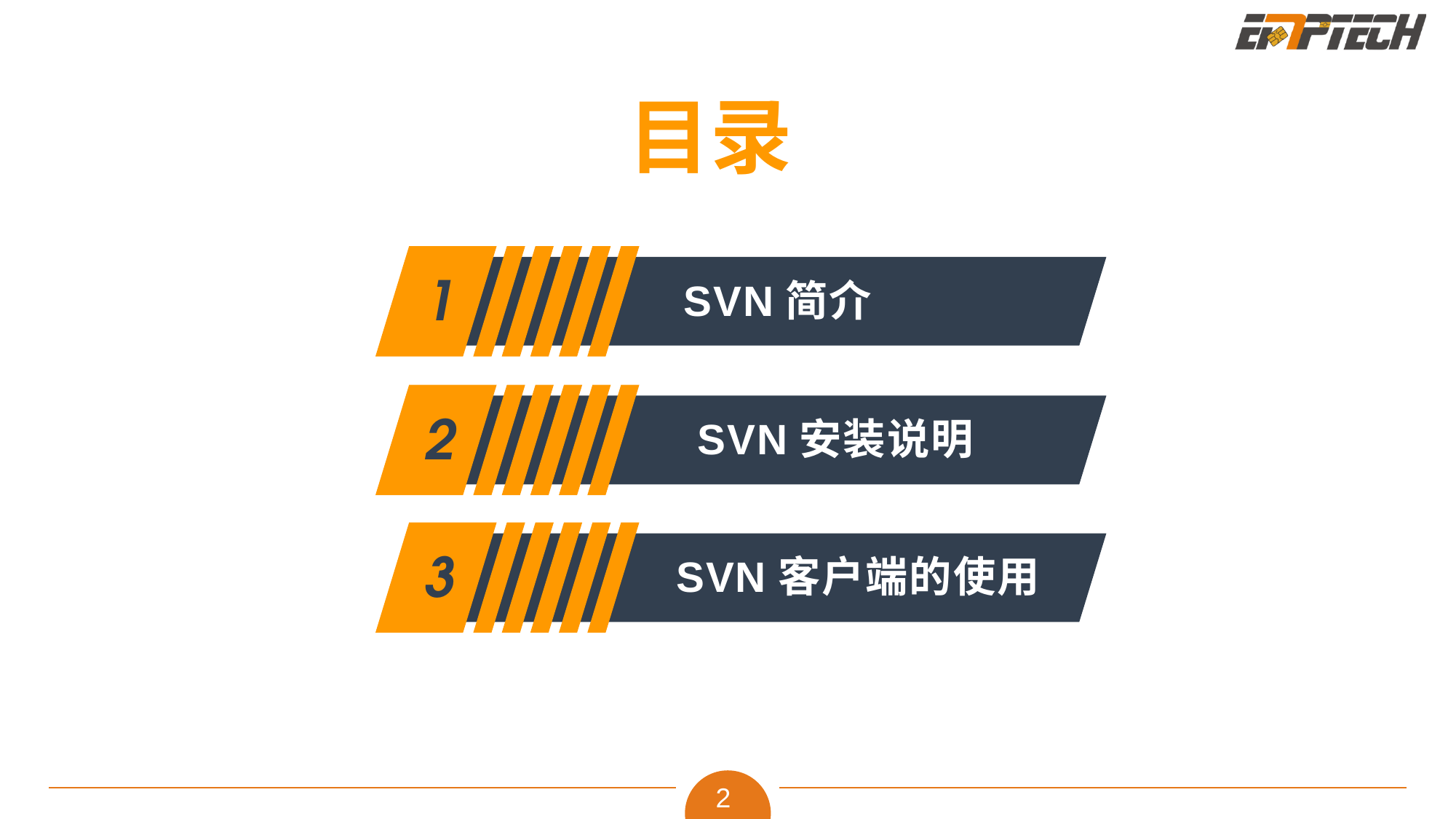

目录

1
SVN简介

2
SVN安装说明

3
SVN客户端的使用